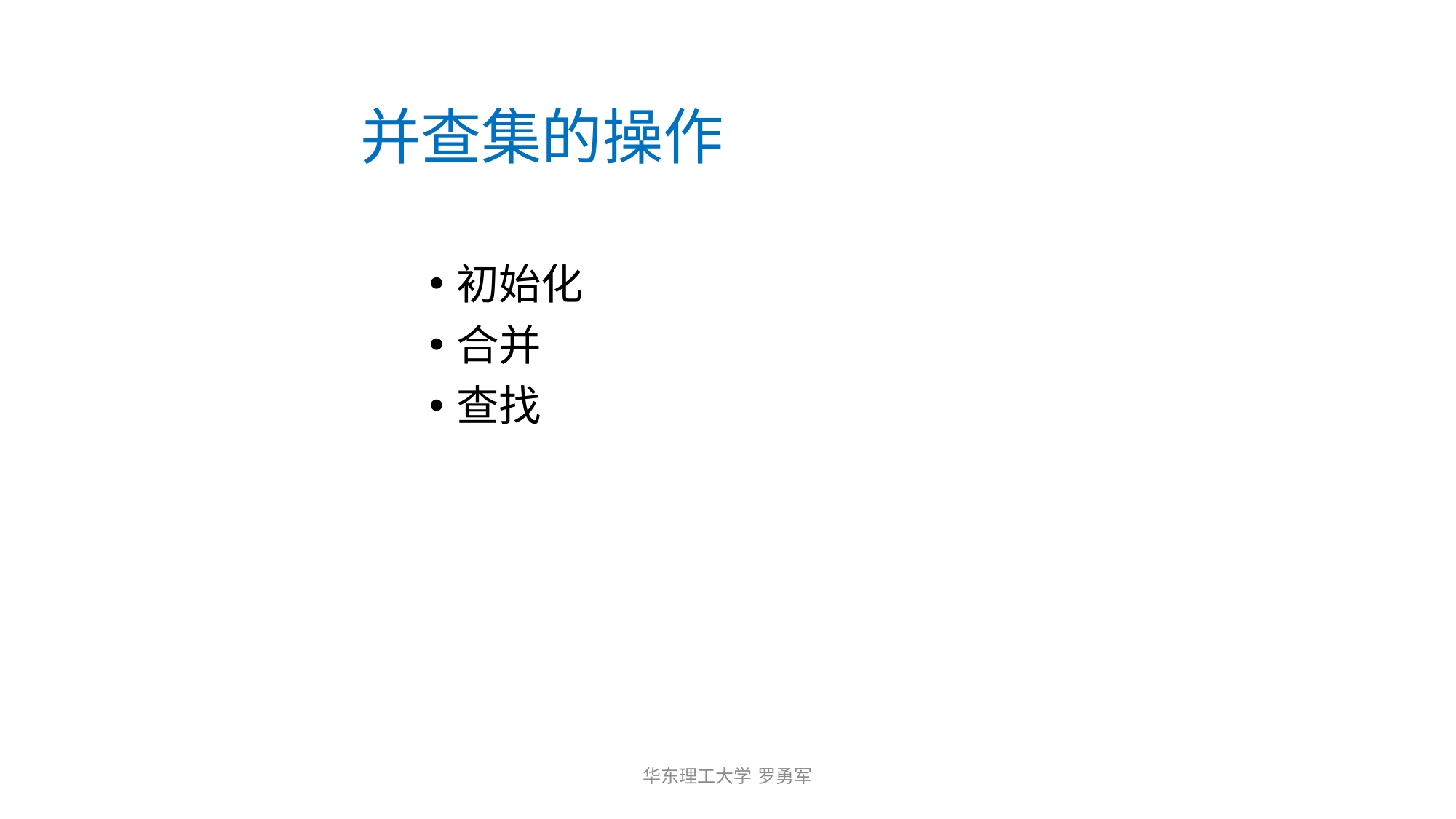

# 并查集的操作
初始化
合并
查找
华东理工大学 罗勇军